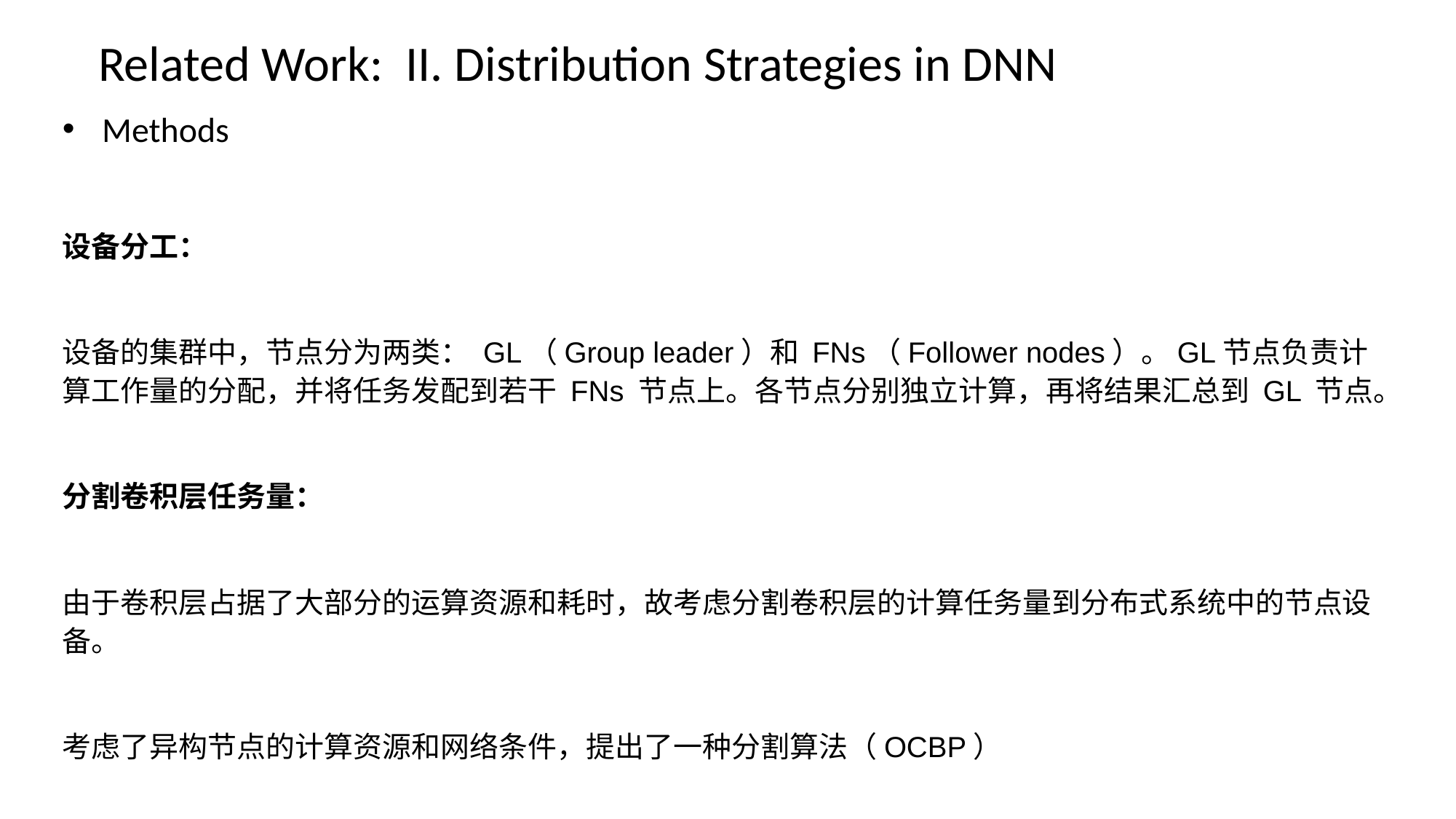

Related Work:  II. Distribution Strategies in DNN
Methods

设备分工：

设备的集群中，节点分为两类： GL（Group leader）和 FNs（Follower nodes）。GL节点负责计算工作量的分配，并将任务发配到若干 FNs 节点上。各节点分别独立计算，再将结果汇总到 GL 节点。

分割卷积层任务量：

由于卷积层占据了大部分的运算资源和耗时，故考虑分割卷积层的计算任务量到分布式系统中的节点设备。

考虑了异构节点的计算资源和网络条件，提出了一种分割算法（OCBP）